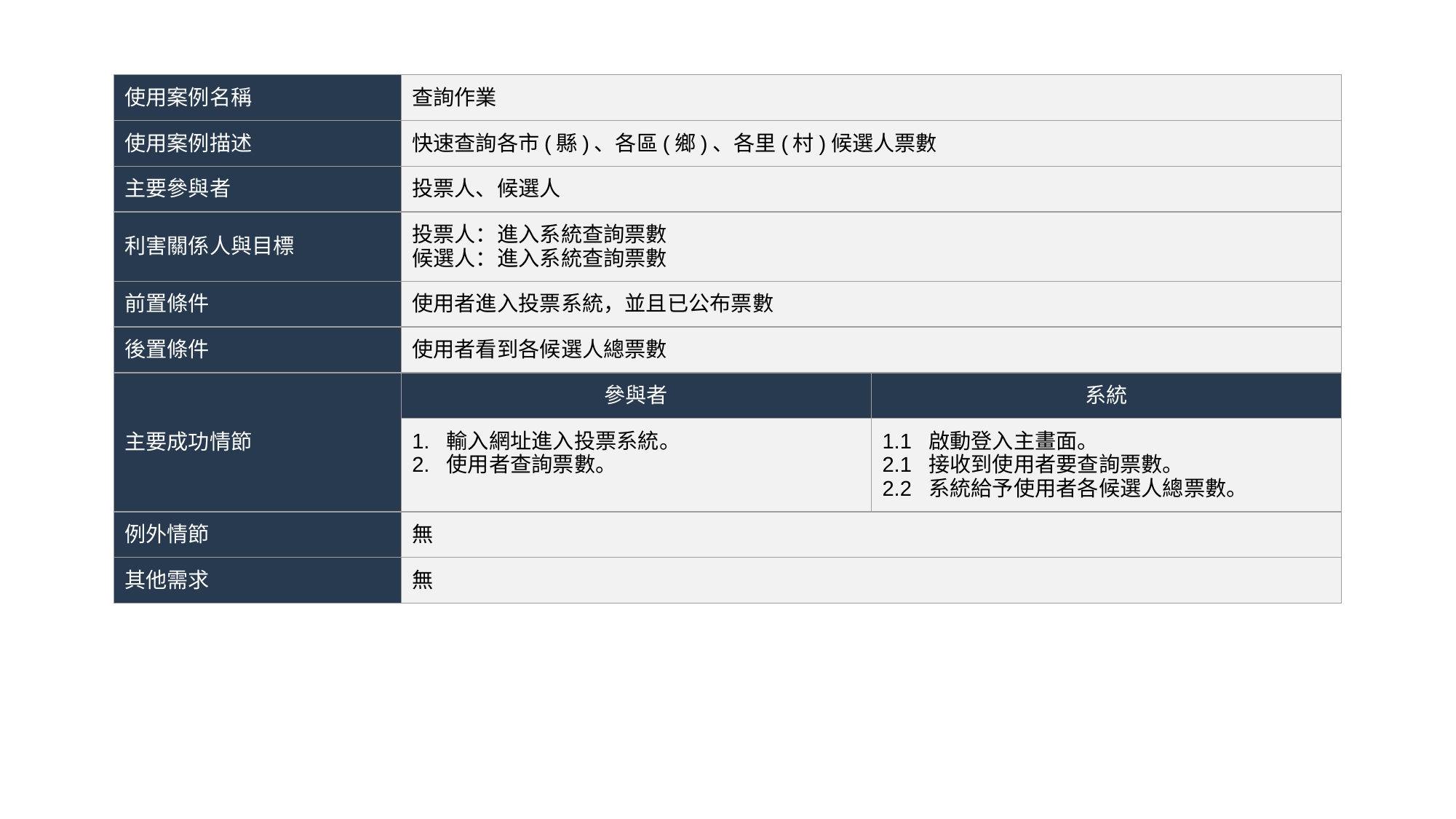

| 使用案例名稱 | 查詢作業 |  |
| --- | --- | --- |
| 使用案例描述 | 快速查詢各市(縣)、各區(鄉)、各里(村)候選人票數 |  |
| 主要參與者 | 投票人、候選人 |  |
| 利害關係人與目標 | 投票人：進入系統查詢票數 候選人：進入系統查詢票數 |  |
| 前置條件 | 使用者進入投票系統，並且已公布票數 |  |
| 後置條件 | 使用者看到各候選人總票數 |  |
| 主要成功情節 | 參與者 | 系統 |
|  | 1. 輸入網址進入投票系統。 2. 使用者查詢票數。 | 1.1 啟動登入主畫面。 2.1 接收到使用者要查詢票數。 2.2 系統給予使用者各候選人總票數。 |
| 例外情節 | 無 |  |
| 其他需求 | 無 |  |